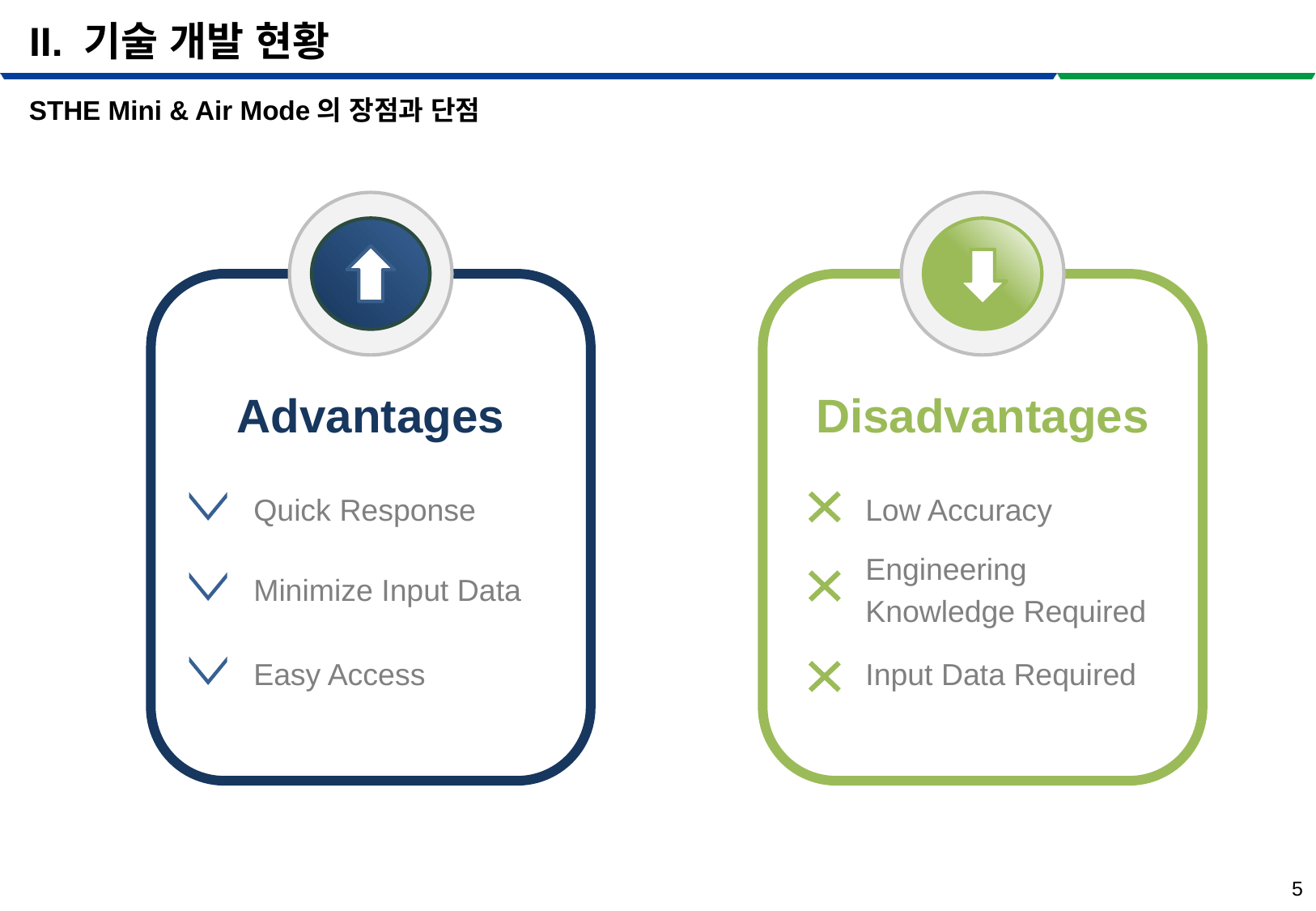

# II. 기술 개발 현황
STHE Mini & Air Mode의 장점과 단점

Advantages
Disadvantages
Quick Response
Low Accuracy

Engineering
Knowledge Required
Minimize Input Data

Easy Access
Input Data Required